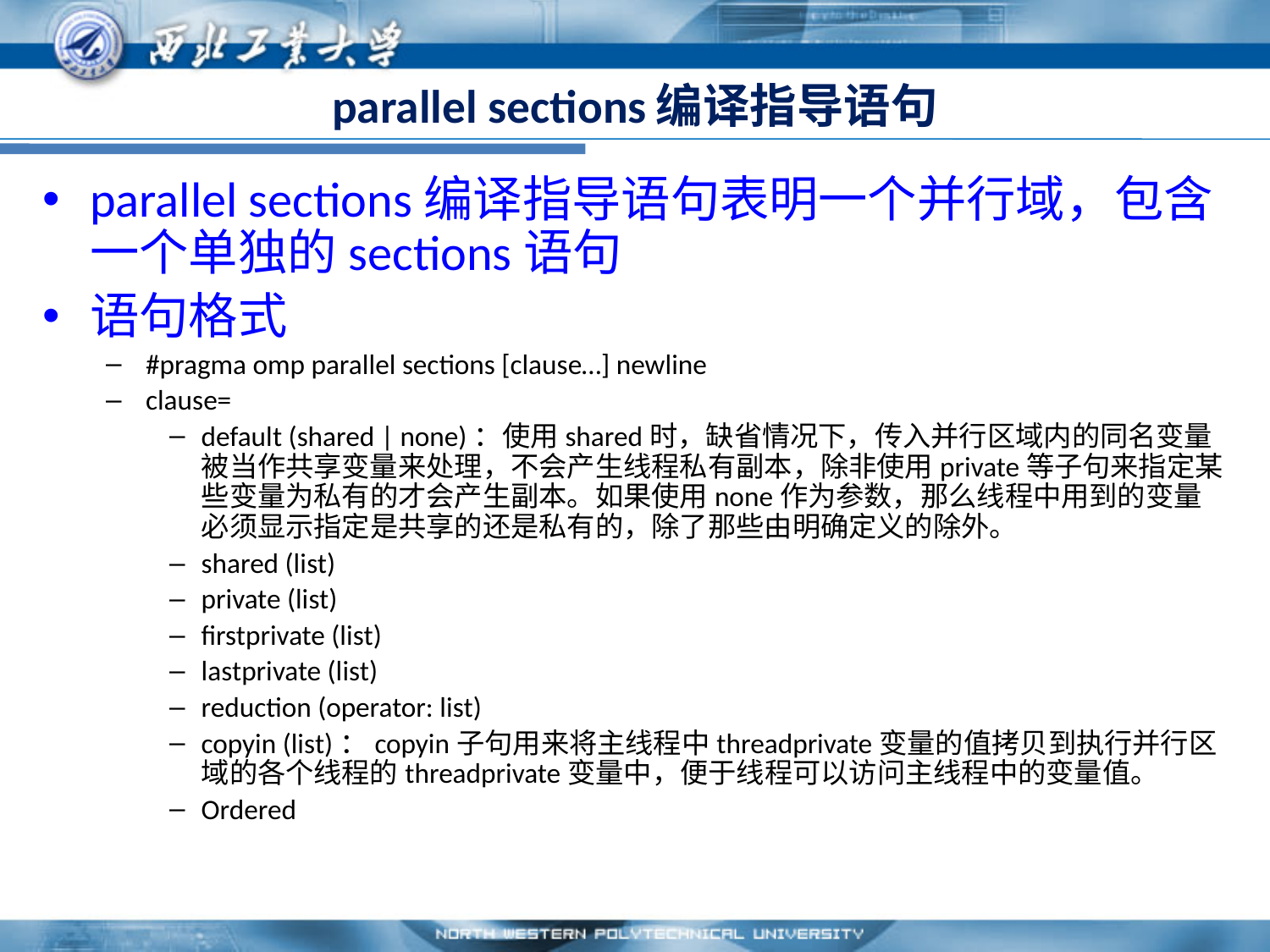

# parallel sections编译指导语句
parallel sections编译指导语句表明一个并行域，包含一个单独的sections语句
语句格式
#pragma omp parallel sections [clause…] newline
clause=
default (shared | none)：使用shared时，缺省情况下，传入并行区域内的同名变量被当作共享变量来处理，不会产生线程私有副本，除非使用private等子句来指定某些变量为私有的才会产生副本。如果使用none作为参数，那么线程中用到的变量必须显示指定是共享的还是私有的，除了那些由明确定义的除外。
shared (list)
private (list)
firstprivate (list)
lastprivate (list)
reduction (operator: list)
copyin (list)：copyin子句用来将主线程中threadprivate变量的值拷贝到执行并行区域的各个线程的threadprivate变量中，便于线程可以访问主线程中的变量值。
Ordered